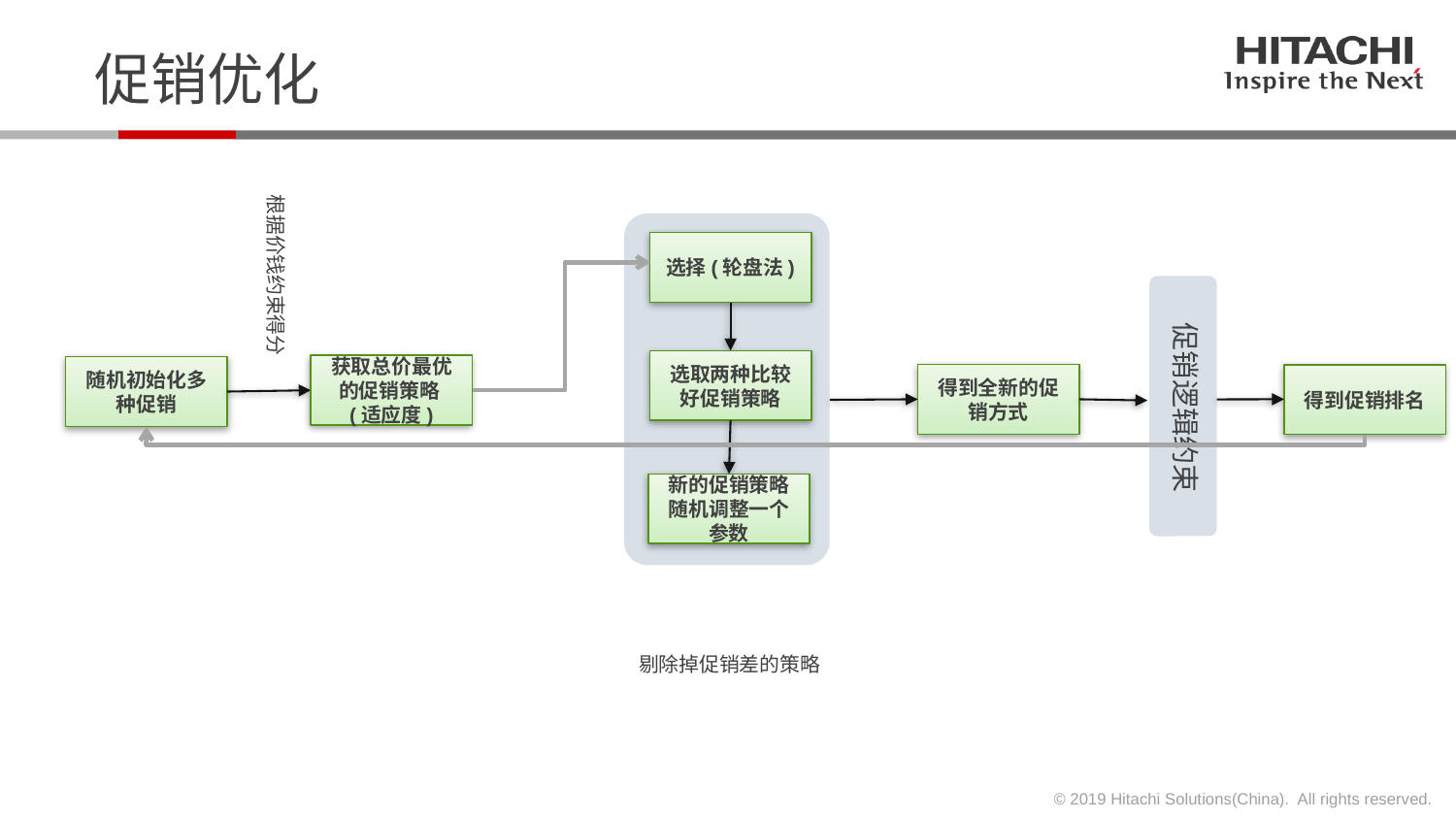

促销优化
根据价钱约束得分

选择(轮盘法)

促销逻辑约束
选取两种比较好促销策略
获取总价最优的促销策略(适应度)
随机初始化多种促销
得到全新的促销方式
得到促销排名
新的促销策略随机调整一个参数
剔除掉促销差的策略